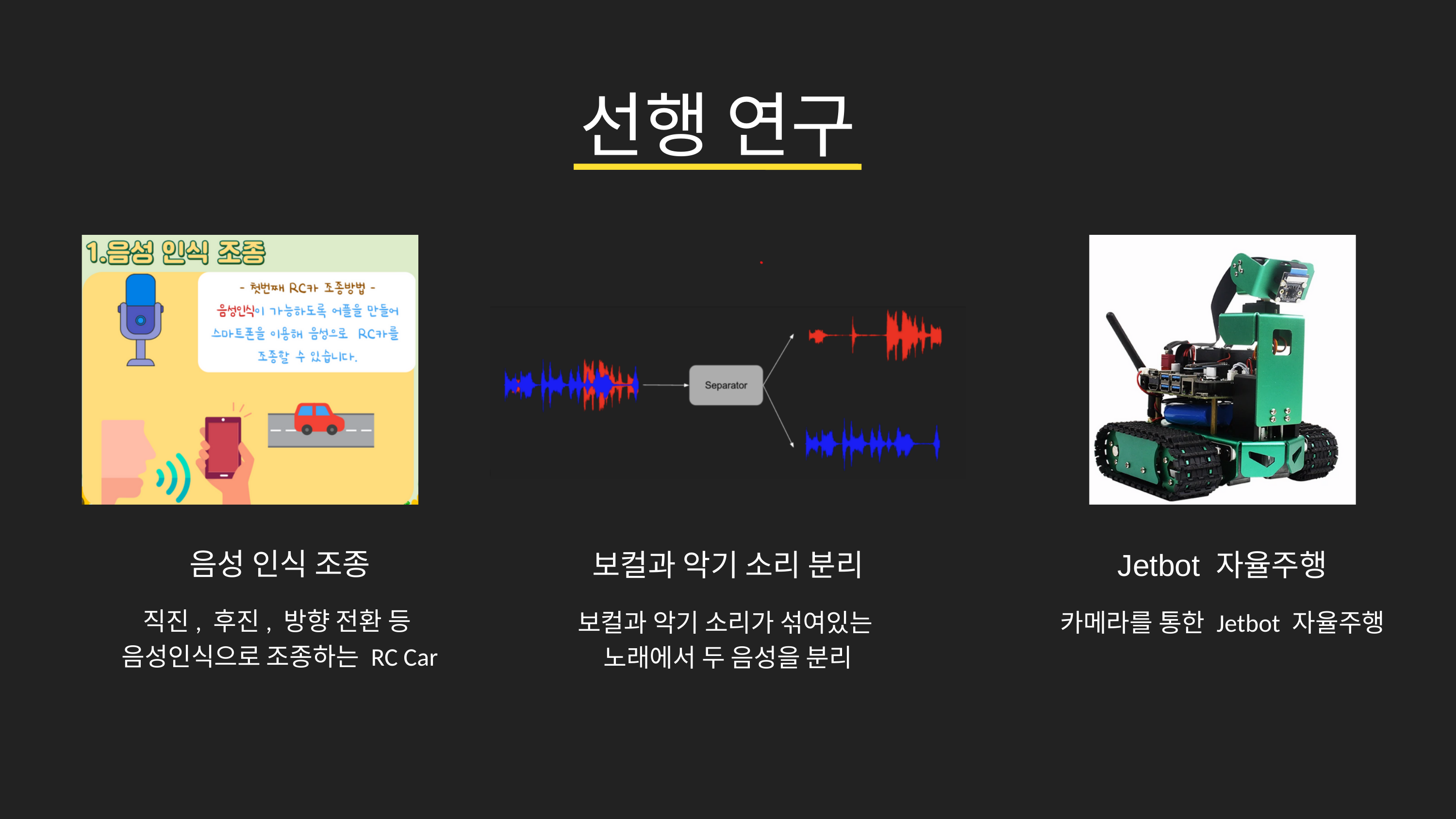

선행 연구

음성 인식 조종
보컬과 악기 소리 분리
Jetbot 자율주행
직진, 후진, 방향 전환 등
음성인식으로 조종하는 RC Car
보컬과 악기 소리가 섞여있는
노래에서 두 음성을 분리
카메라를 통한 Jetbot 자율주행